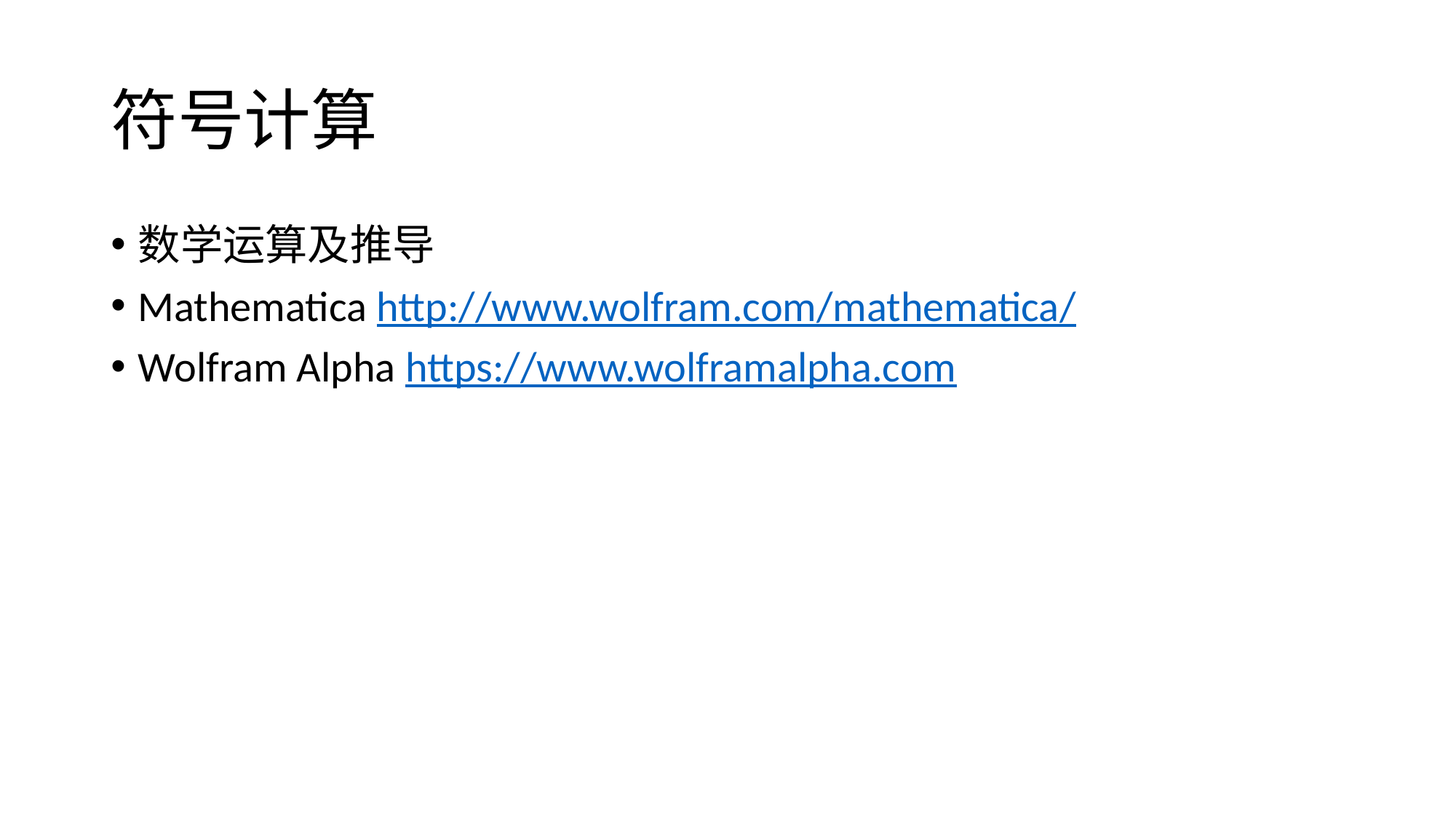

# 符号计算
数学运算及推导
Mathematica http://www.wolfram.com/mathematica/
Wolfram Alpha https://www.wolframalpha.com